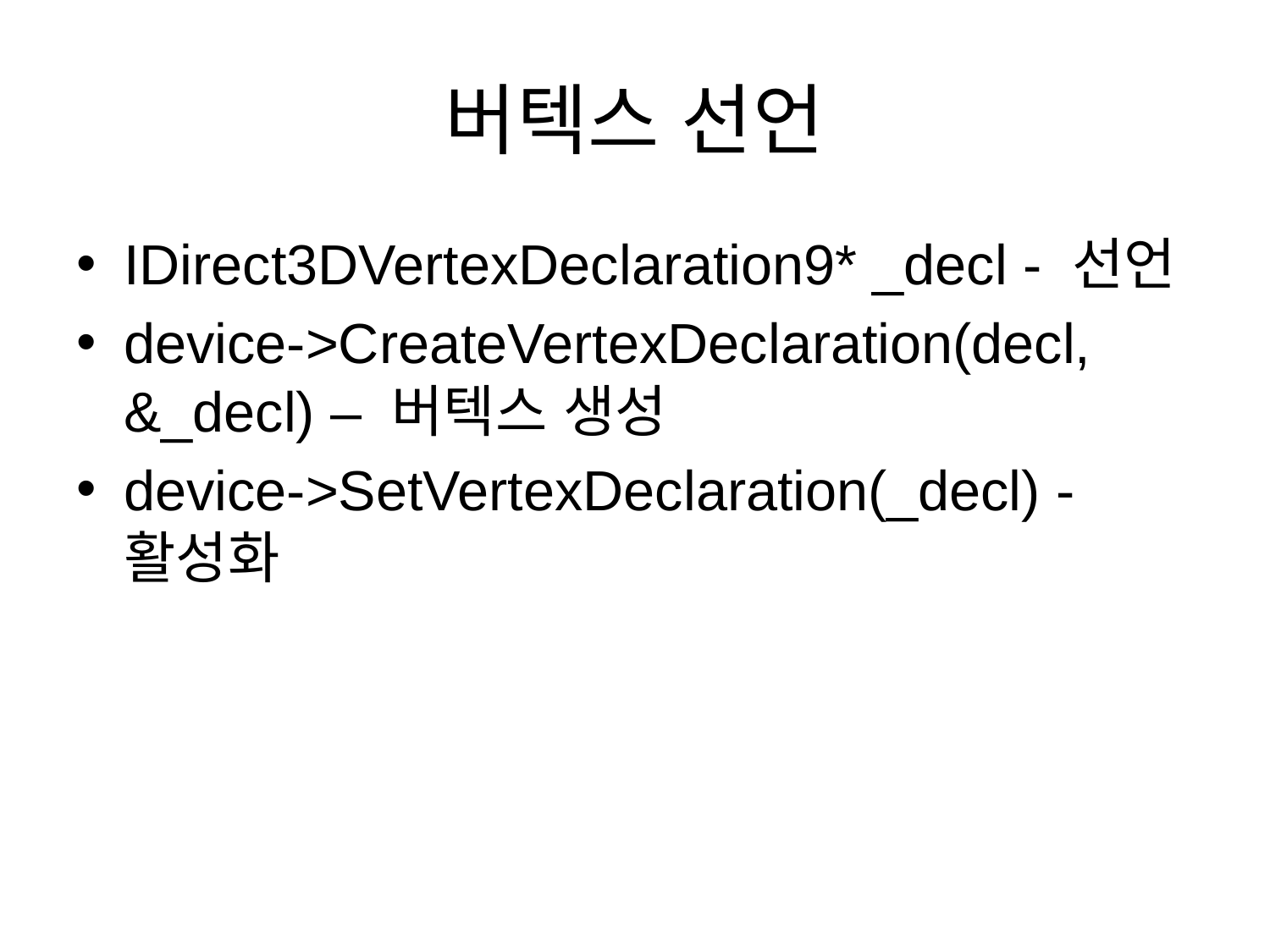

# 버텍스 선언
IDirect3DVertexDeclaration9* _decl - 선언
device->CreateVertexDeclaration(decl, &_decl) – 버텍스 생성
device->SetVertexDeclaration(_decl) - 활성화